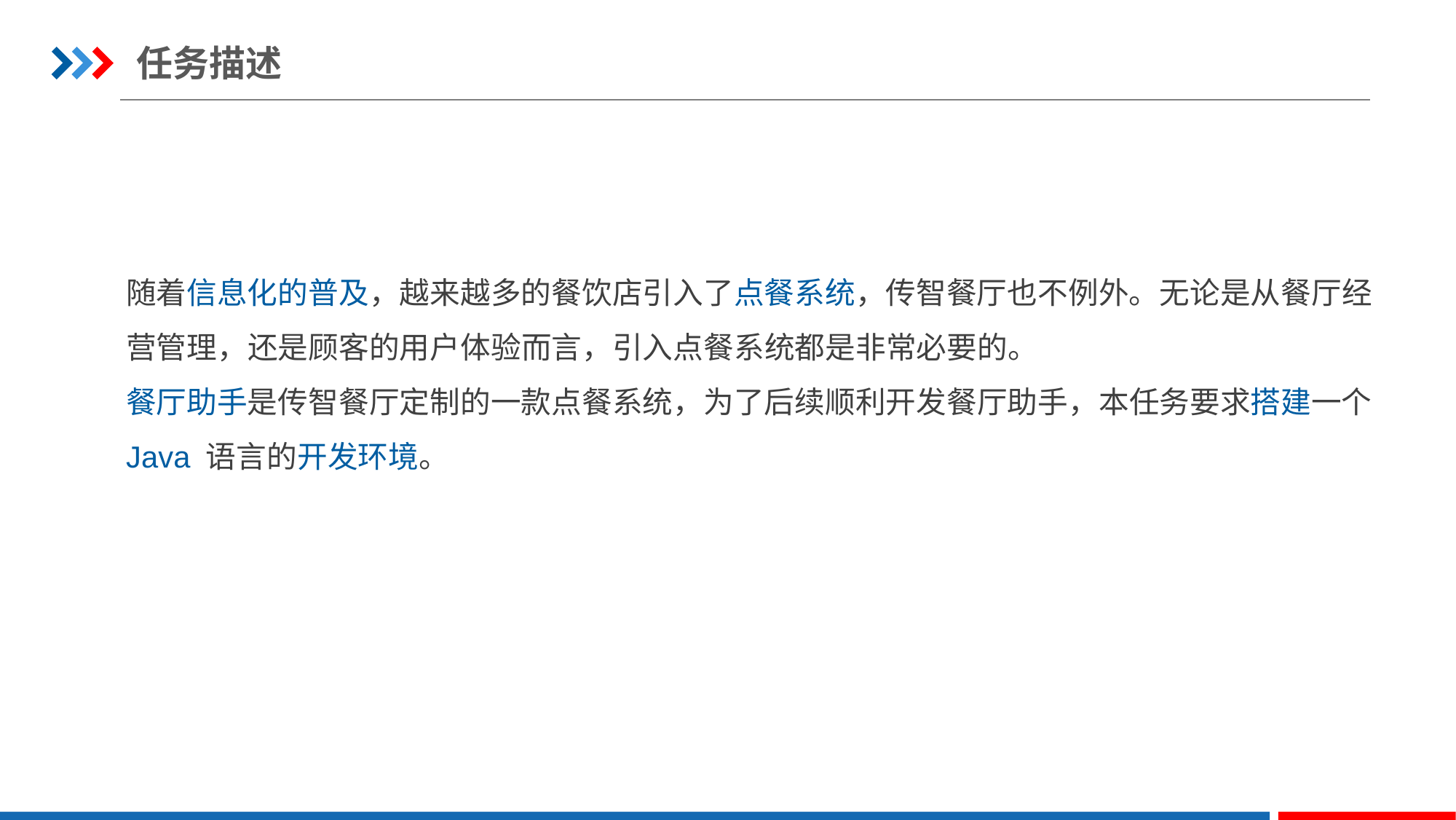

任务描述
随着信息化的普及，越来越多的餐饮店引入了点餐系统，传智餐厅也不例外。无论是从餐厅经
营管理，还是顾客的用户体验而言，引入点餐系统都是非常必要的。
餐厅助手是传智餐厅定制的一款点餐系统，为了后续顺利开发餐厅助手，本任务要求搭建一个
Java 语言的开发环境。